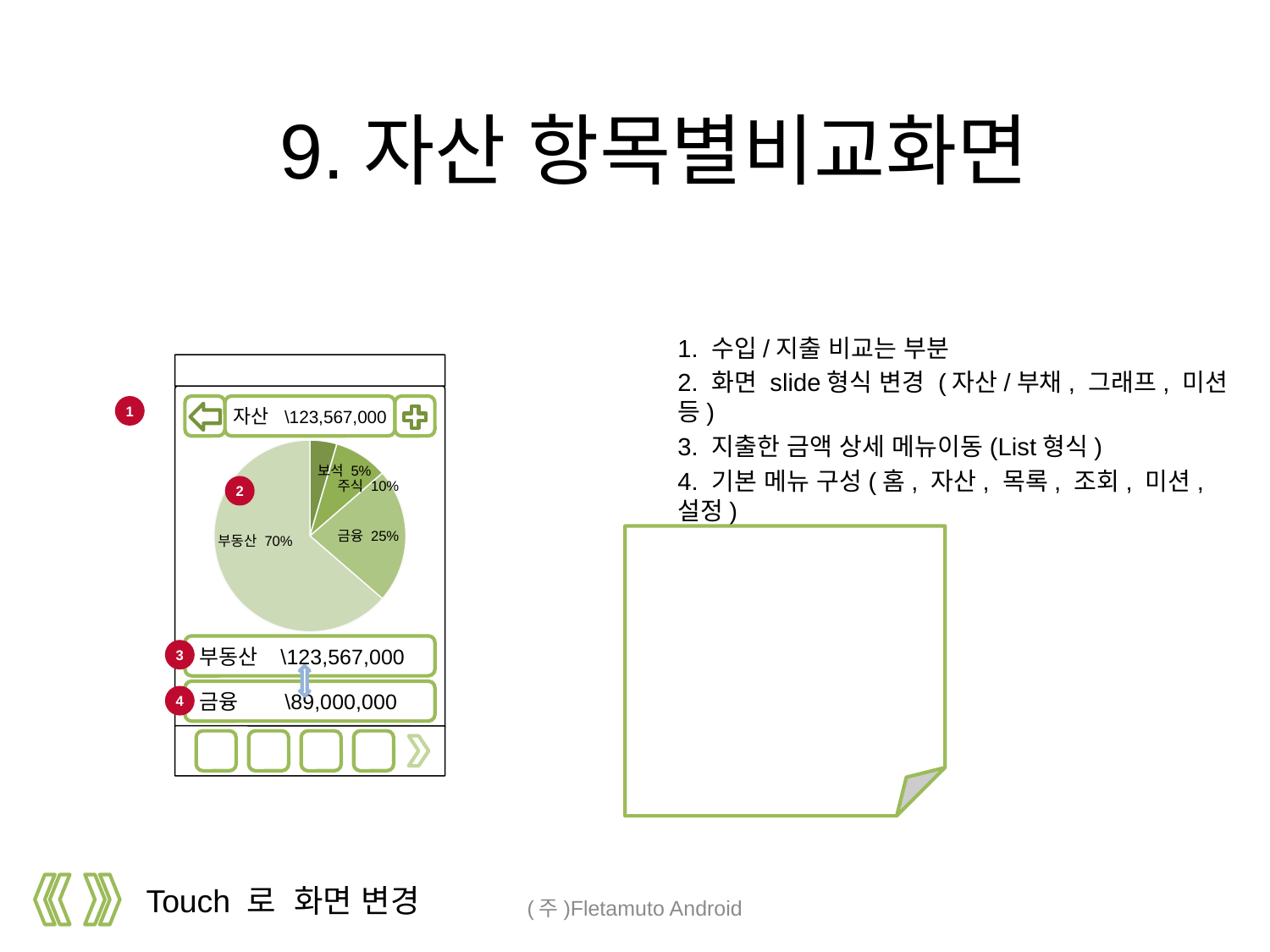

# 9.자산 항목별비교화면
3
1
4
1. 수입/지출 비교는 부분
2. 화면 slide형식 변경 (자산/부채, 그래프, 미션 등)
3. 지출한 금액 상세 메뉴이동(List형식)
4. 기본 메뉴 구성(홈, 자산, 목록, 조회, 미션, 설정)

1

1

자산  \123,567,000

부채 35%

### Chart

| Category | 판매 |
|---|---|
|  | 5.0 |
|  | 10.0 |
|  | 25.0 |
|  | 70.0 |
보석 5%
통신비 10%
주식 10%
2

문화생활 10%
금융 25%
부동산 70%

쇼핑 20%
음식 50%

부동산   \123,567,000
3

금융       \89,000,000
4

Touch 로  화면 변경
(주)Fletamuto Android